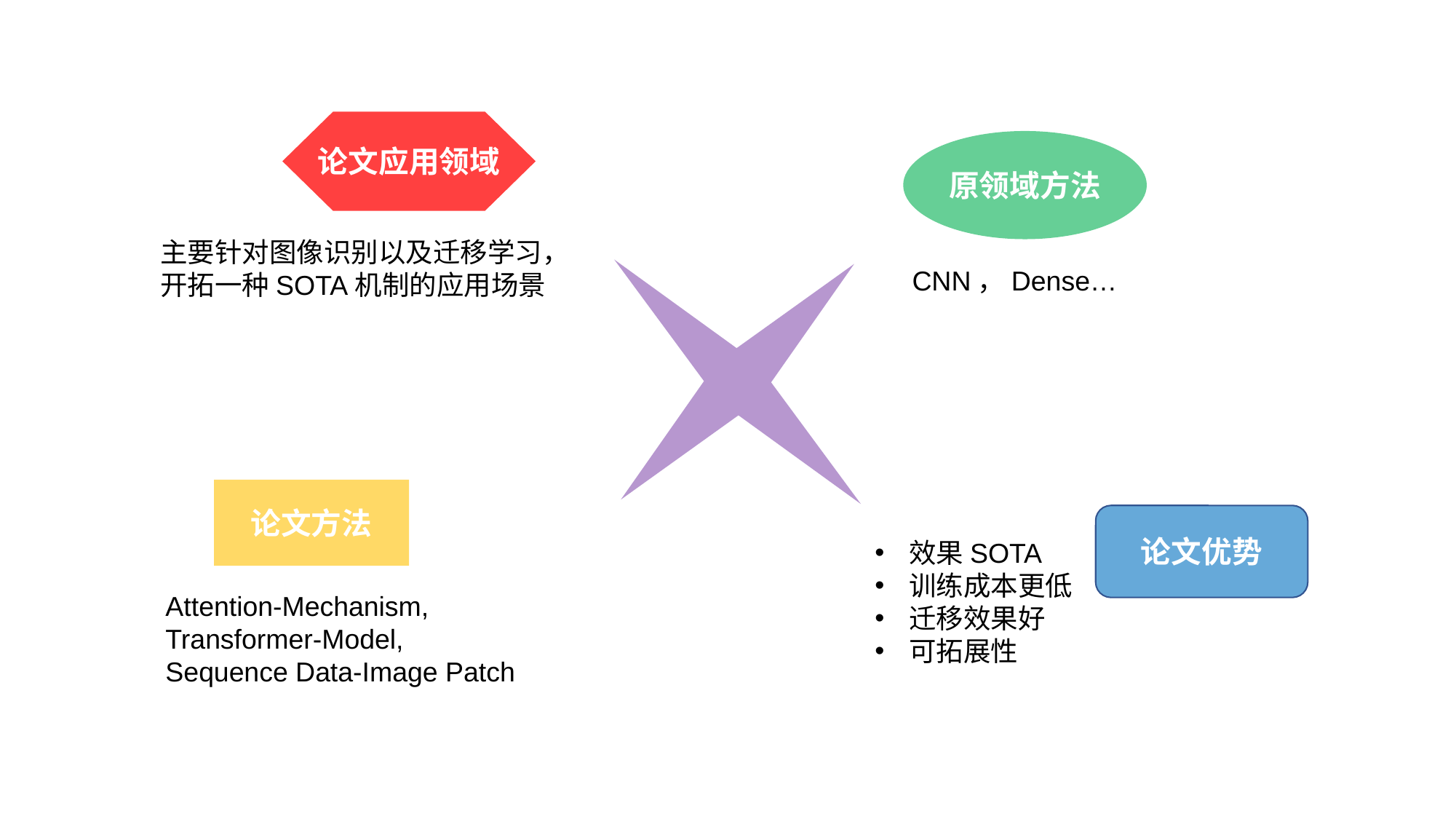

论文应用领域

原领域方法

主要针对图像识别以及迁移学习，
开拓一种SOTA机制的应用场景
CNN，Dense…

论文方法

论文优势
效果SOTA
训练成本更低
迁移效果好
可拓展性
Attention-Mechanism,
Transformer-Model,
Sequence Data-Image Patch